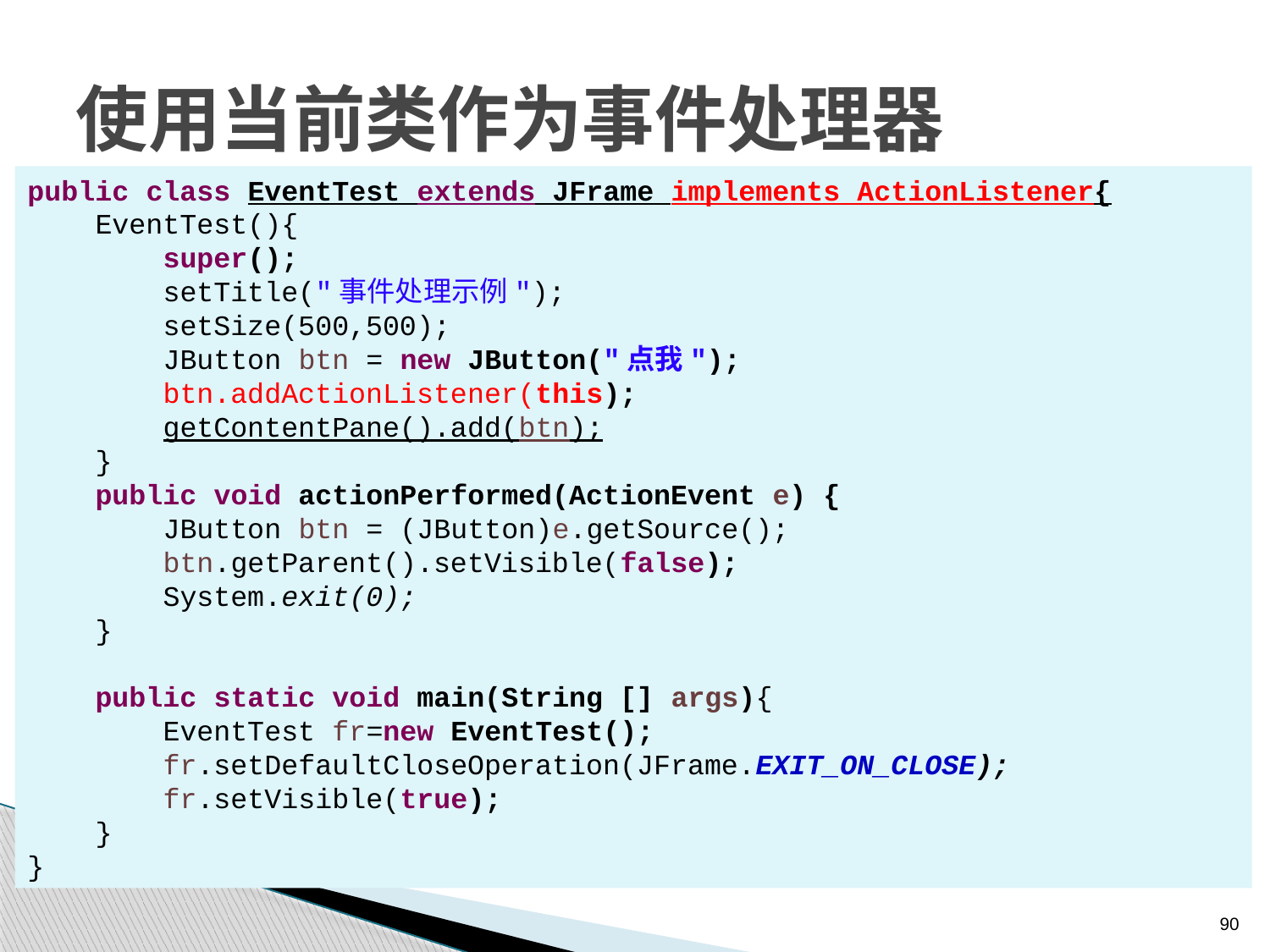

# 使用当前类作为事件处理器
public class EventTest extends JFrame implements ActionListener{
    EventTest(){
        super();
        setTitle("事件处理示例");
        setSize(500,500);
        JButton btn = new JButton("点我");
        btn.addActionListener(this);
        getContentPane().add(btn);
    }
    public void actionPerformed(ActionEvent e) {
        JButton btn = (JButton)e.getSource();
        btn.getParent().setVisible(false);
        System.exit(0);
    }

    public static void main(String [] args){
        EventTest fr=new EventTest();
        fr.setDefaultCloseOperation(JFrame.EXIT_ON_CLOSE);
        fr.setVisible(true);
    }
}
90